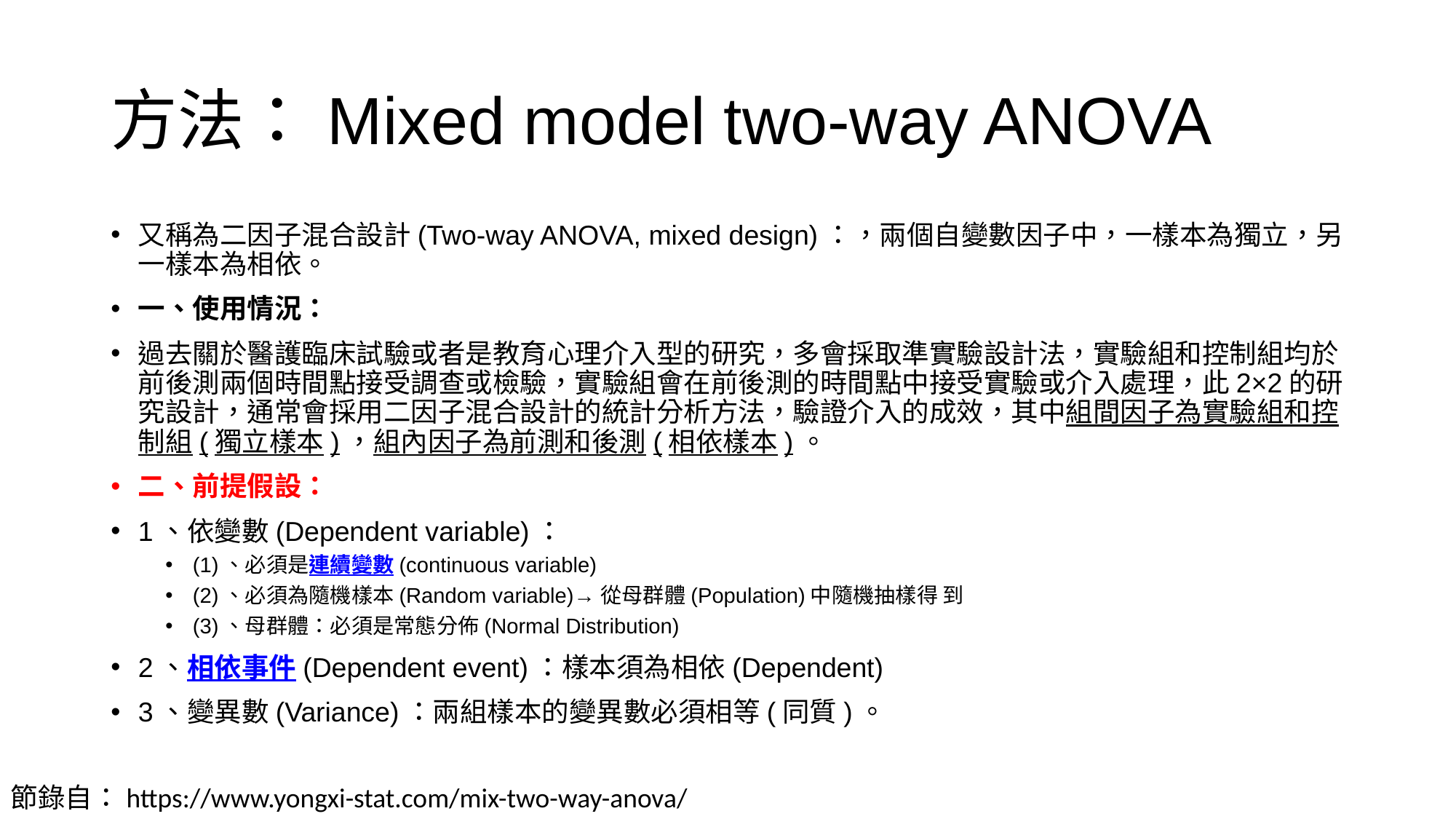

# 方法：Mixed model two-way ANOVA
又稱為二因子混合設計(Two-way ANOVA, mixed design)：，兩個自變數因子中，一樣本為獨立，另一樣本為相依。
一、使用情況：
過去關於醫護臨床試驗或者是教育心理介入型的研究，多會採取準實驗設計法，實驗組和控制組均於前後測兩個時間點接受調查或檢驗，實驗組會在前後測的時間點中接受實驗或介入處理，此2×2的研究設計，通常會採用二因子混合設計的統計分析方法，驗證介入的成效，其中組間因子為實驗組和控制組(獨立樣本)，組內因子為前測和後測(相依樣本)。
二、前提假設：
1、依變數(Dependent variable)：
(1)、必須是連續變數(continuous variable)
(2)、必須為隨機樣本(Random variable)→從母群體(Population)中隨機抽樣得 到
(3)、母群體：必須是常態分佈(Normal Distribution)
2、相依事件(Dependent event)：樣本須為相依(Dependent)
3、變異數(Variance)：兩組樣本的變異數必須相等(同質)。

節錄自：https://www.yongxi-stat.com/mix-two-way-anova/